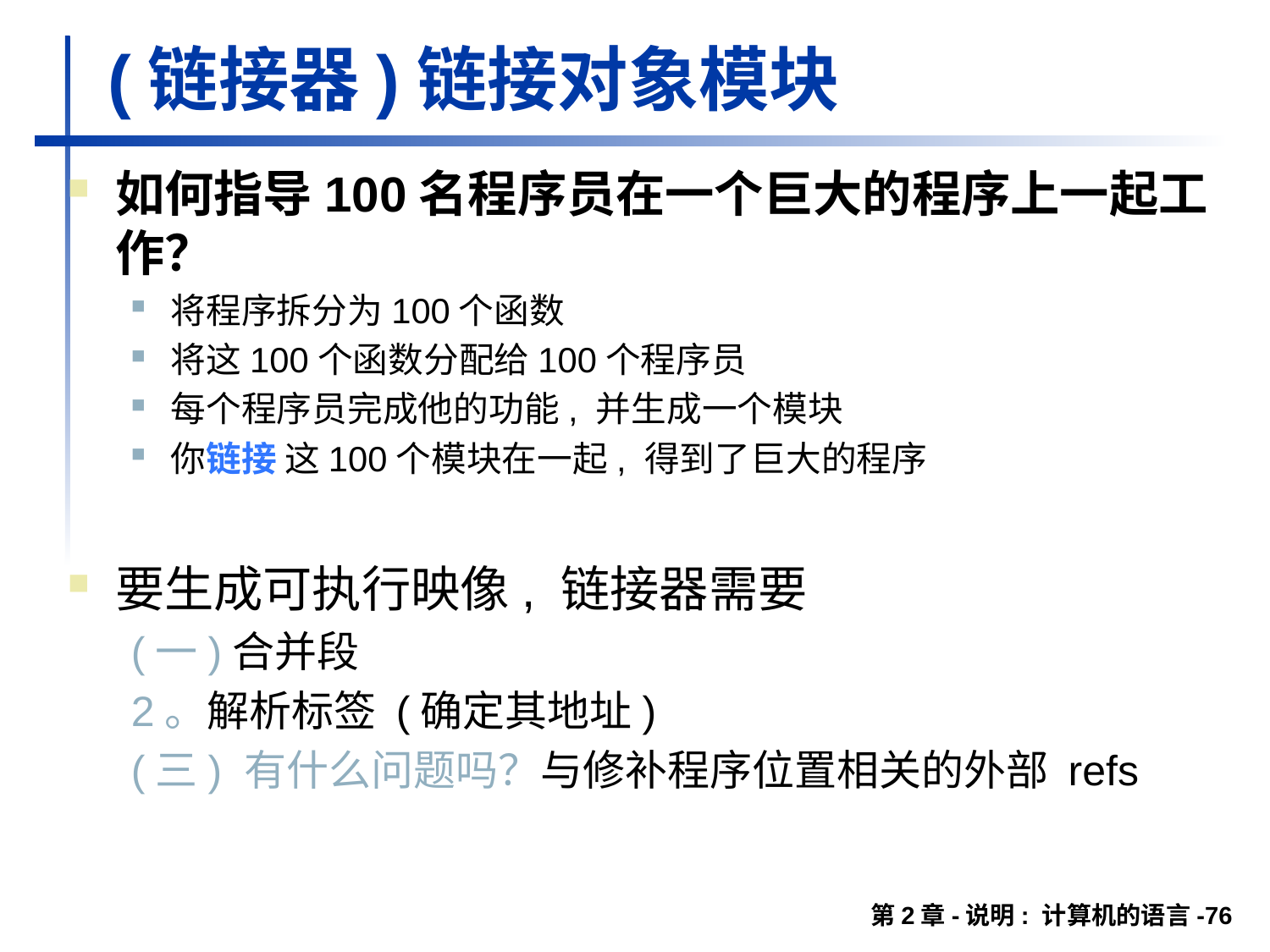

# (链接器)链接对象模块
如何指导100名程序员在一个巨大的程序上一起工作？
将程序拆分为100个函数
将这100个函数分配给100个程序员
每个程序员完成他的功能, 并生成一个模块
你链接 这100个模块在一起, 得到了巨大的程序

要生成可执行映像, 链接器需要
(一)合并段
2。解析标签 (确定其地址)
(三) 有什么问题吗？与修补程序位置相关的外部 refs
第2章-说明: 计算机的语言-76